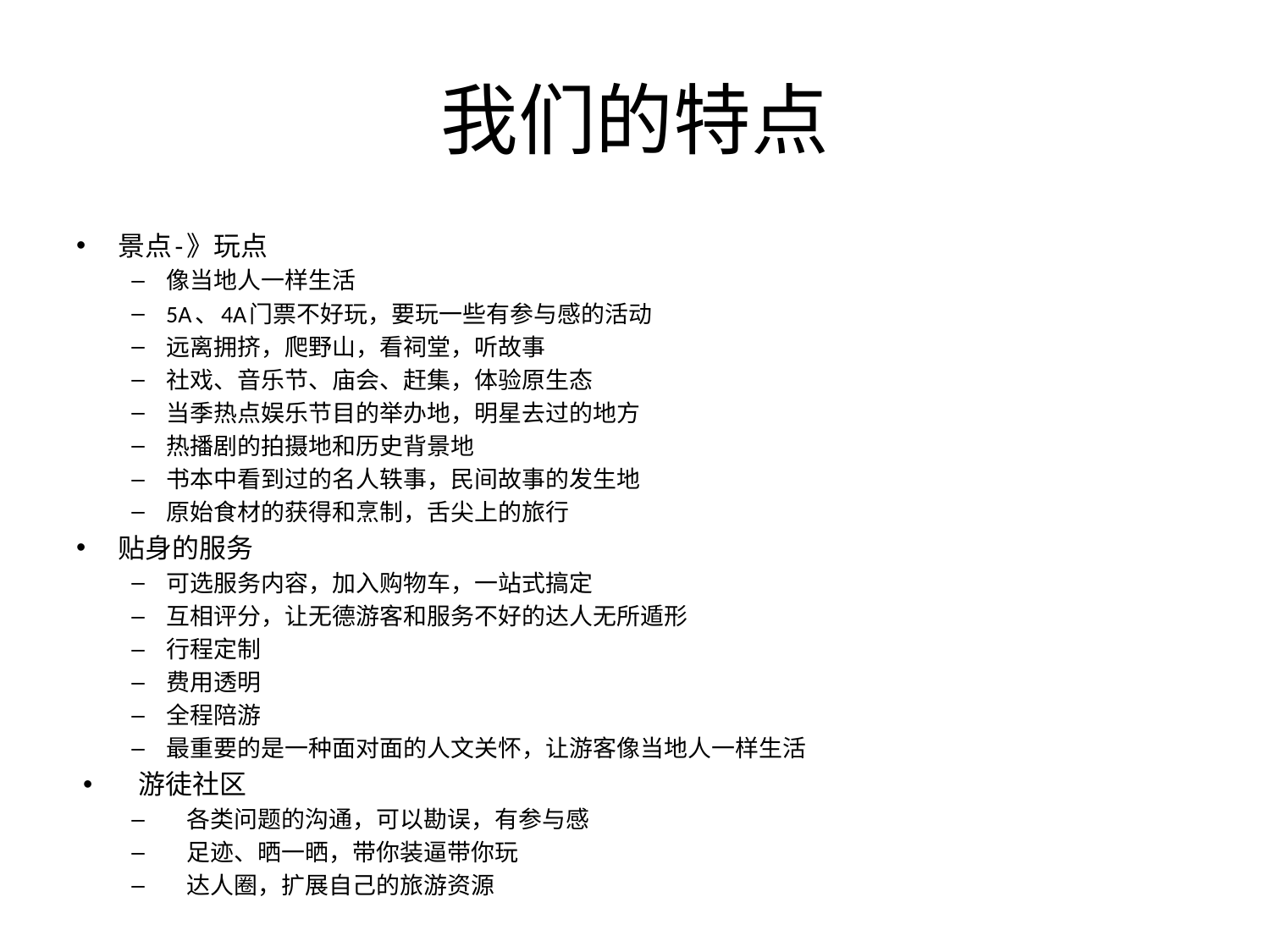

# 我们的特点
景点-》玩点
像当地人一样生活
5A、4A门票不好玩，要玩一些有参与感的活动
远离拥挤，爬野山，看祠堂，听故事
社戏、音乐节、庙会、赶集，体验原生态
当季热点娱乐节目的举办地，明星去过的地方
热播剧的拍摄地和历史背景地
书本中看到过的名人轶事，民间故事的发生地
原始食材的获得和烹制，舌尖上的旅行
贴身的服务
可选服务内容，加入购物车，一站式搞定
互相评分，让无德游客和服务不好的达人无所遁形
行程定制
费用透明
全程陪游
最重要的是一种面对面的人文关怀，让游客像当地人一样生活
游徒社区
各类问题的沟通，可以勘误，有参与感
足迹、晒一晒，带你装逼带你玩
达人圈，扩展自己的旅游资源